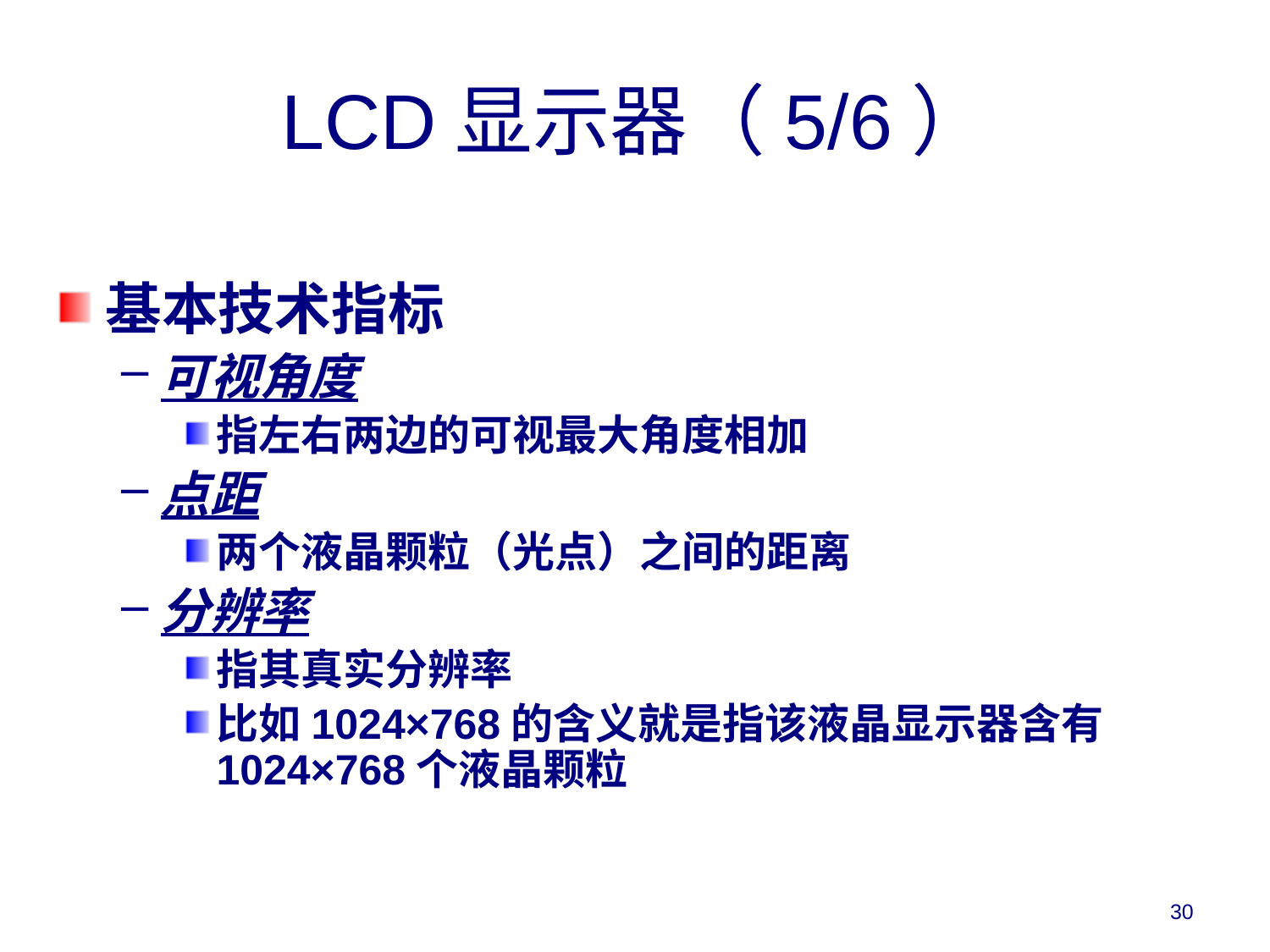

# LCD显示器（5/6）
基本技术指标
可视角度
指左右两边的可视最大角度相加
点距
两个液晶颗粒（光点）之间的距离
分辨率
指其真实分辨率
比如1024×768的含义就是指该液晶显示器含有1024×768个液晶颗粒
30